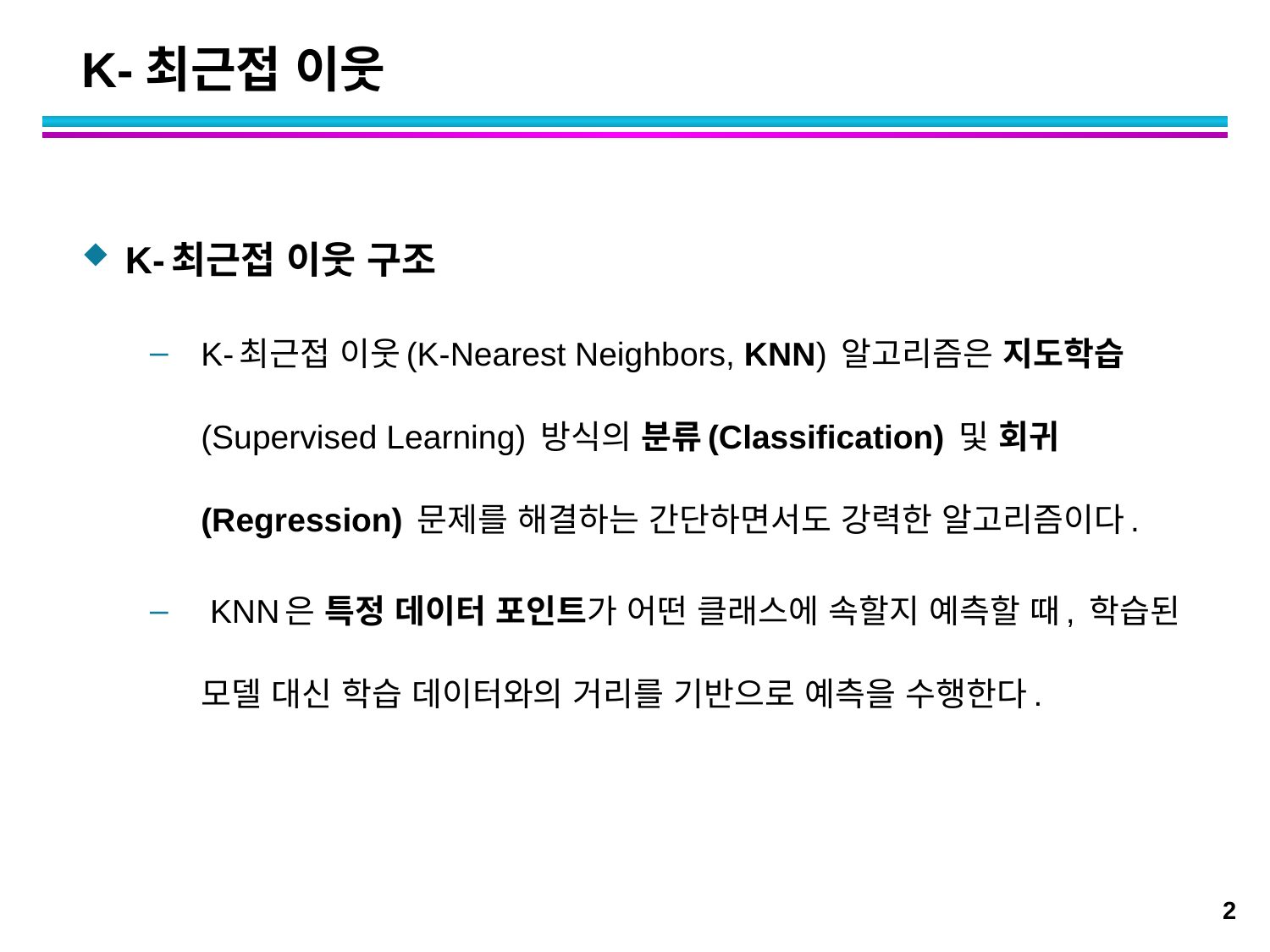

K-최근접 이웃
K-최근접 이웃 구조
K-최근접 이웃(K-Nearest Neighbors, KNN) 알고리즘은 지도학습(Supervised Learning) 방식의 분류(Classification) 및 회귀(Regression) 문제를 해결하는 간단하면서도 강력한 알고리즘이다.
 KNN은 특정 데이터 포인트가 어떤 클래스에 속할지 예측할 때, 학습된 모델 대신 학습 데이터와의 거리를 기반으로 예측을 수행한다.